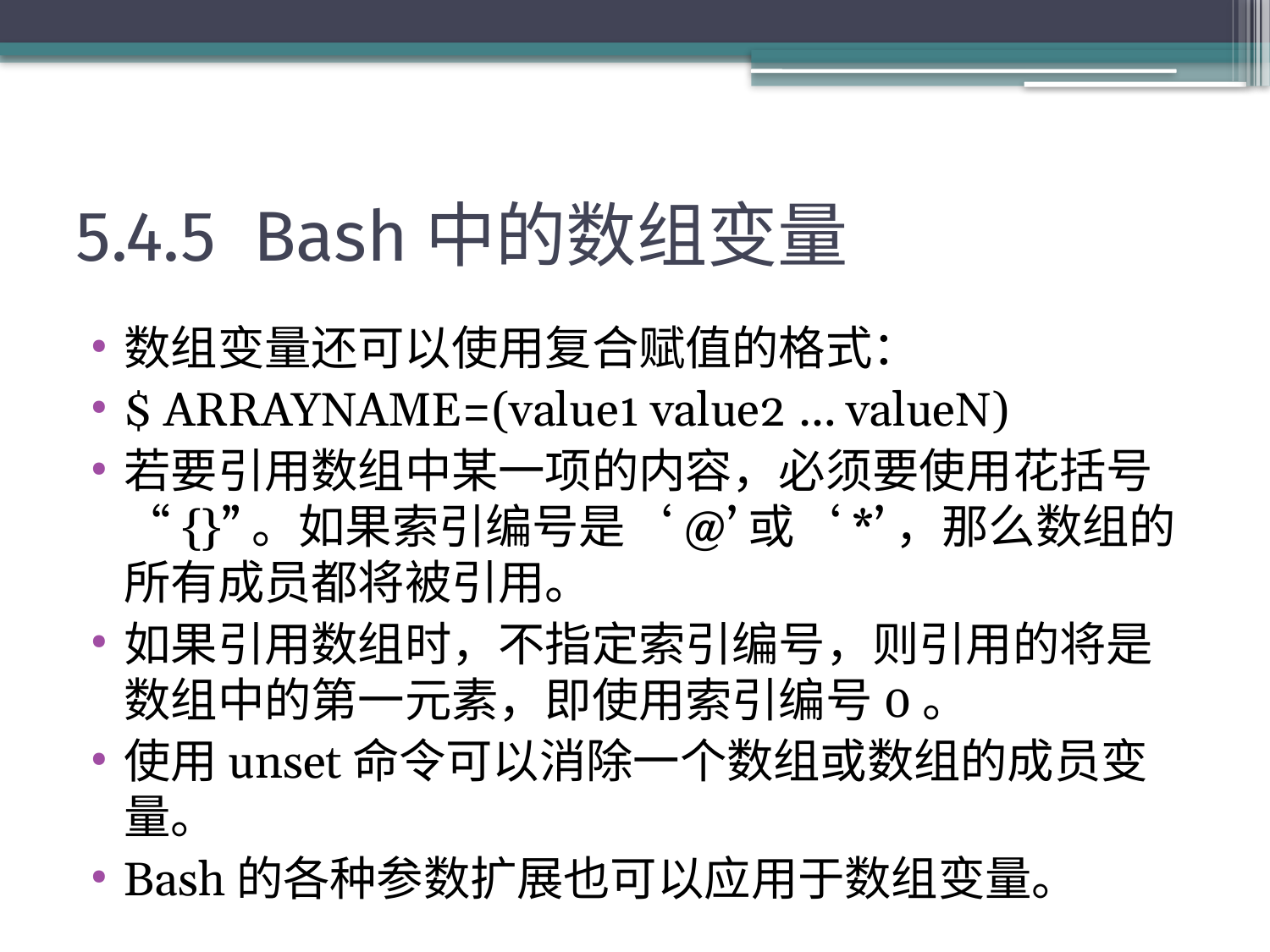

# 5.4.5  Bash中的数组变量
数组变量还可以使用复合赋值的格式：
$ ARRAYNAME=(value1 value2 … valueN)
若要引用数组中某一项的内容，必须要使用花括号“{}”。如果索引编号是‘@’或‘*’，那么数组的所有成员都将被引用。
如果引用数组时，不指定索引编号，则引用的将是数组中的第一元素，即使用索引编号0。
使用unset命令可以消除一个数组或数组的成员变量。
Bash的各种参数扩展也可以应用于数组变量。